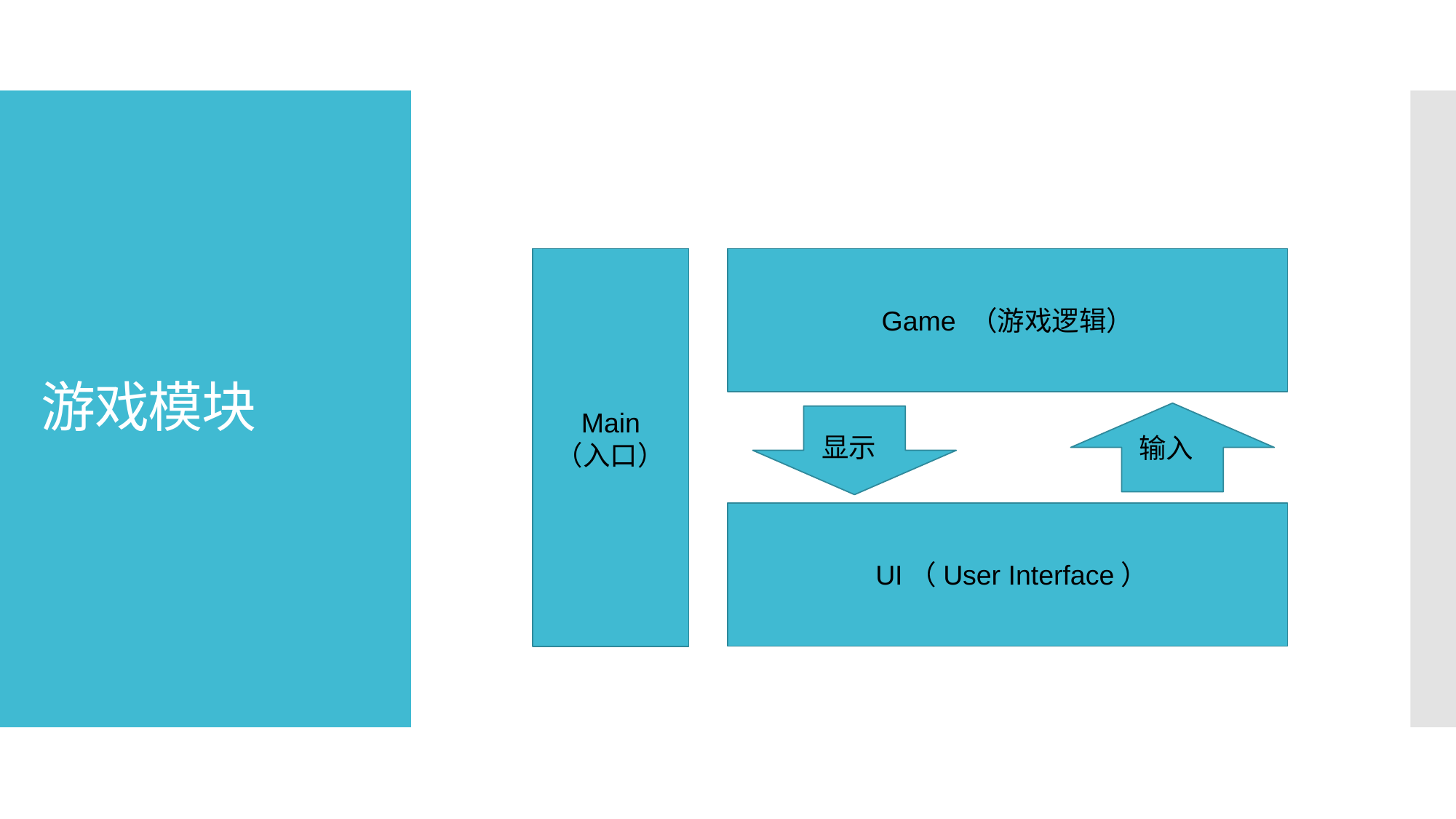

# 游戏模块

Game （游戏逻辑）
Main
（入口）

显示
输入

UI（User Interface）